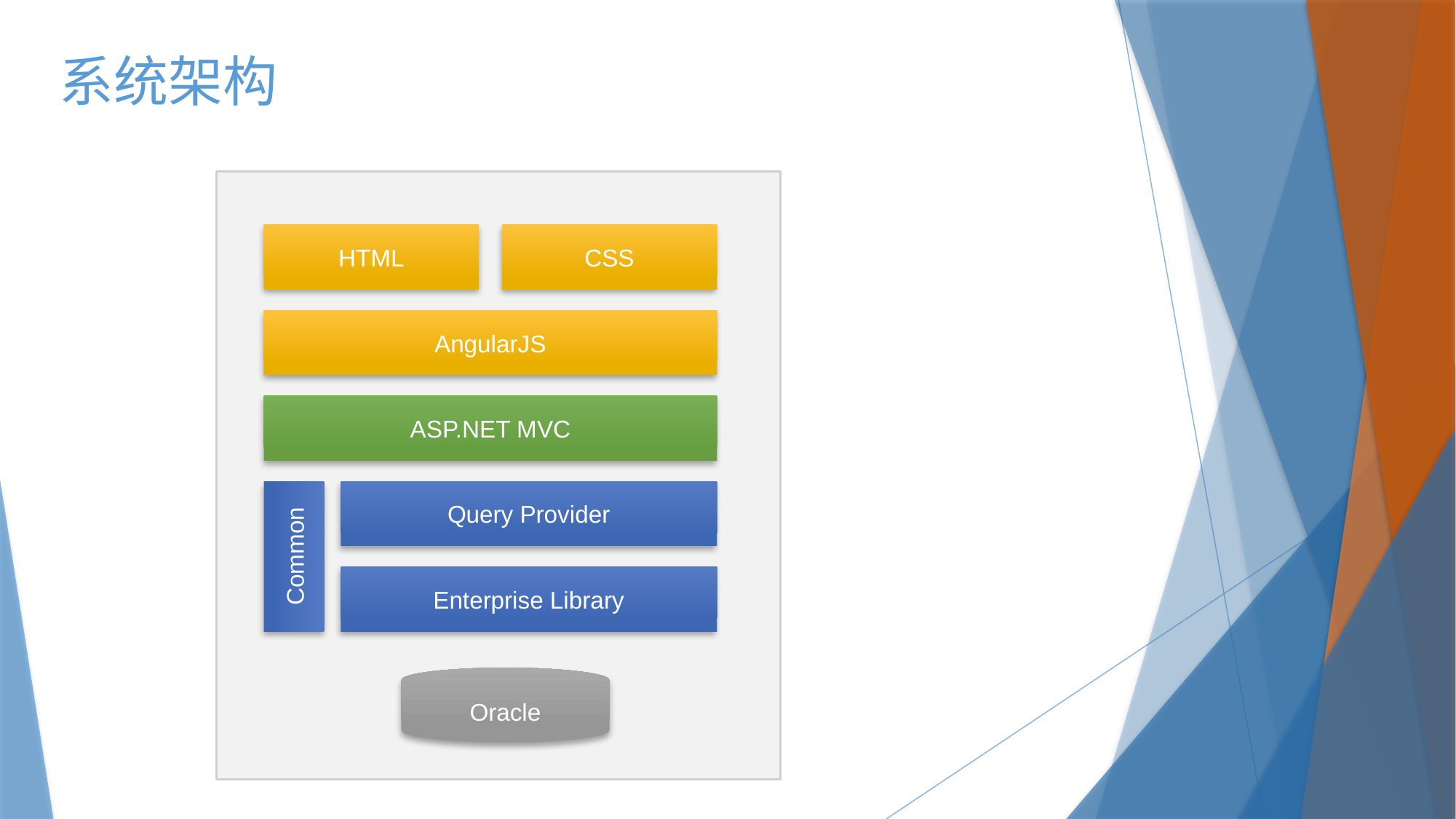

# 系统架构

CSS
HTML
AngularJS
ASP.NET MVC
Query Provider
Common
Enterprise Library
Oracle